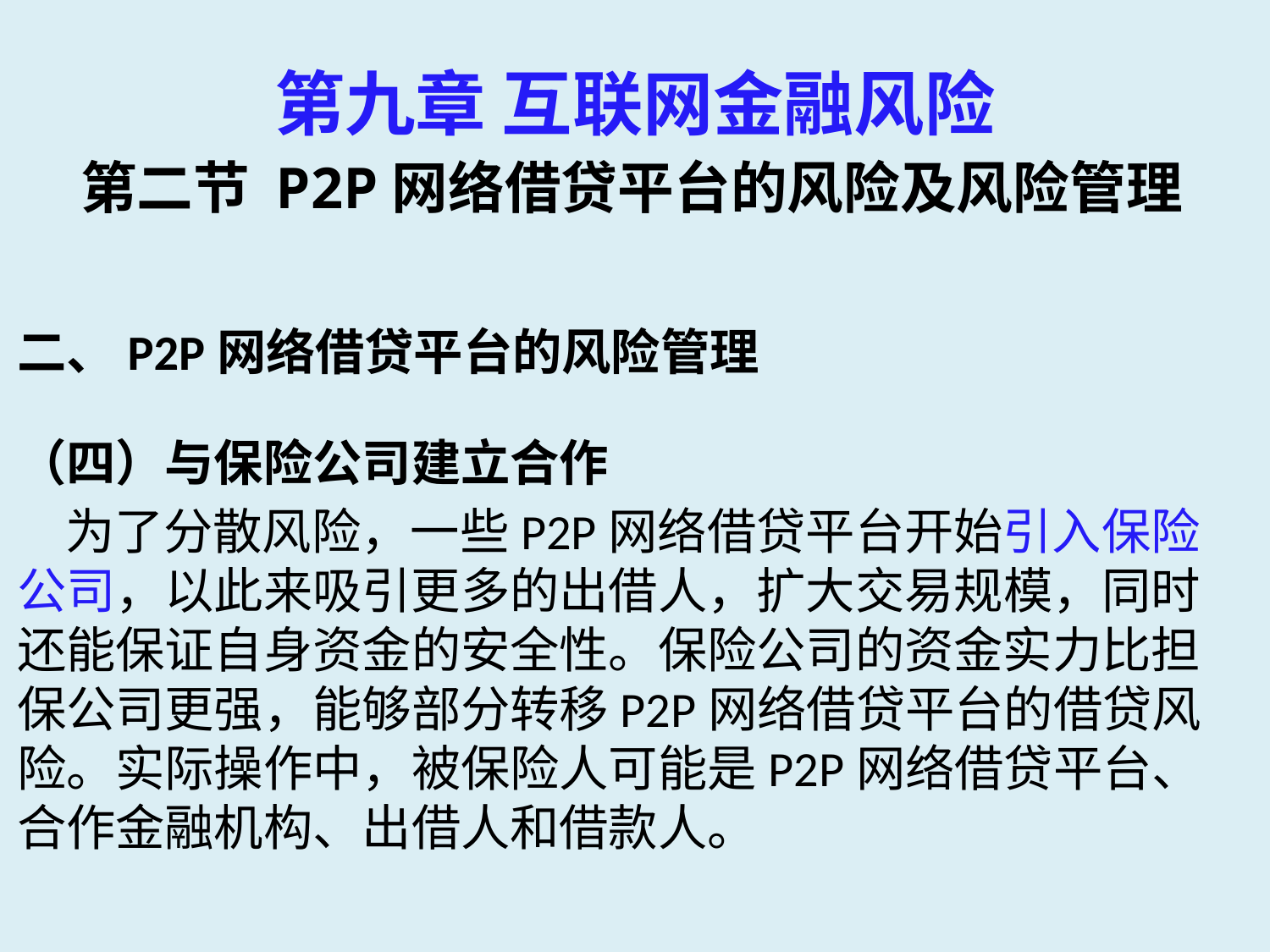

# 第九章 互联网金融风险
第二节 P2P网络借贷平台的风险及风险管理

二、P2P网络借贷平台的风险管理
（四）与保险公司建立合作
    为了分散风险，一些P2P网络借贷平台开始引入保险公司，以此来吸引更多的出借人，扩大交易规模，同时还能保证自身资金的安全性。保险公司的资金实力比担保公司更强，能够部分转移P2P网络借贷平台的借贷风险。实际操作中，被保险人可能是P2P网络借贷平台、合作金融机构、出借人和借款人。
28